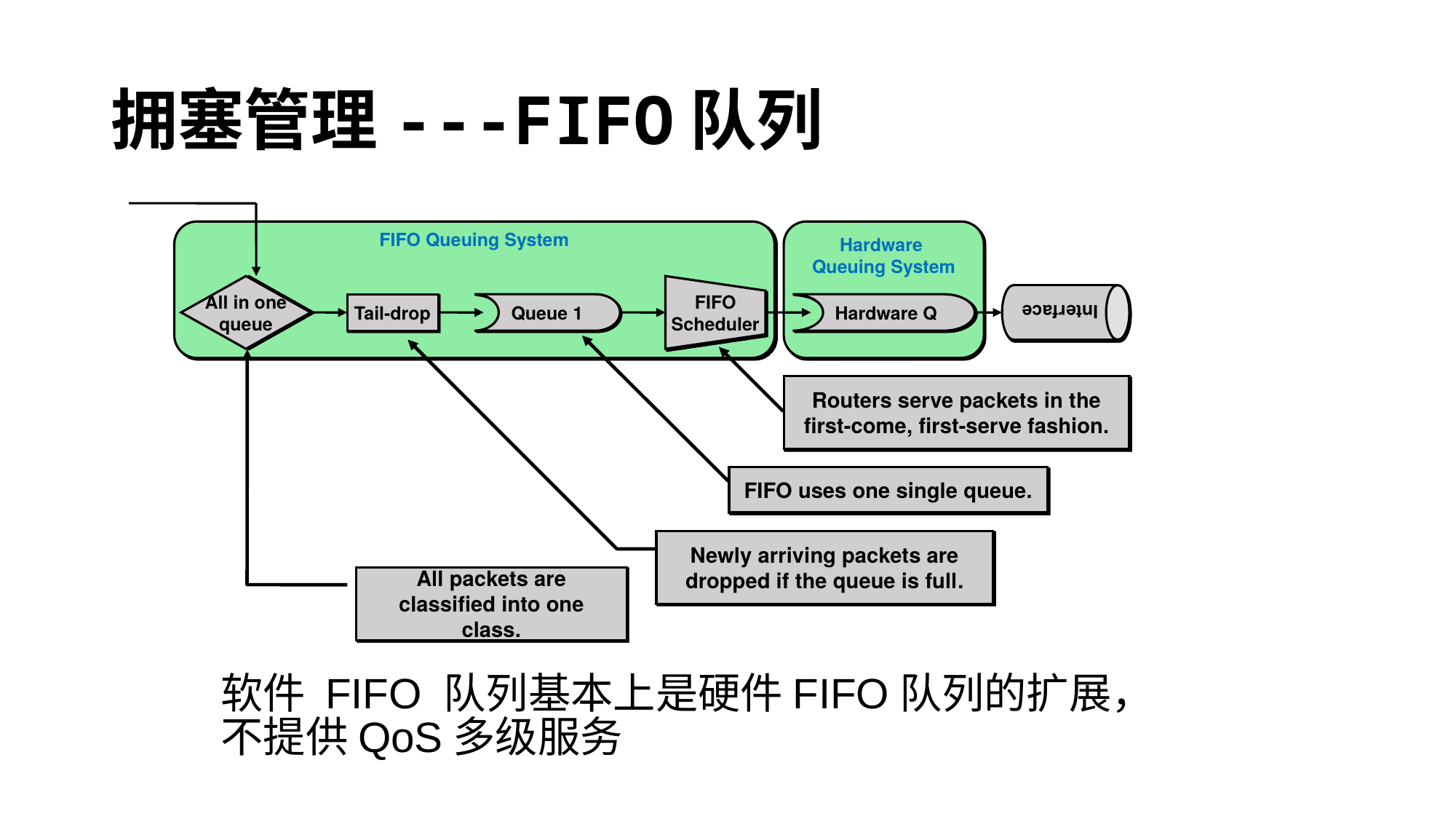

# 拥塞管理---FIFO队列

FIFO Queuing System
Hardware
Queuing System
Interface
FIFO
Scheduler
All in one
queue
Tail-drop
Queue 1
 Hardware Q

FIFO uses one single queue.

Newly arriving packets are dropped if the queue is full.

Routers serve packets in the first-come, first-serve fashion.

All packets are classified into one class.
软件 FIFO 队列基本上是硬件FIFO队列的扩展，
不提供QoS多级服务